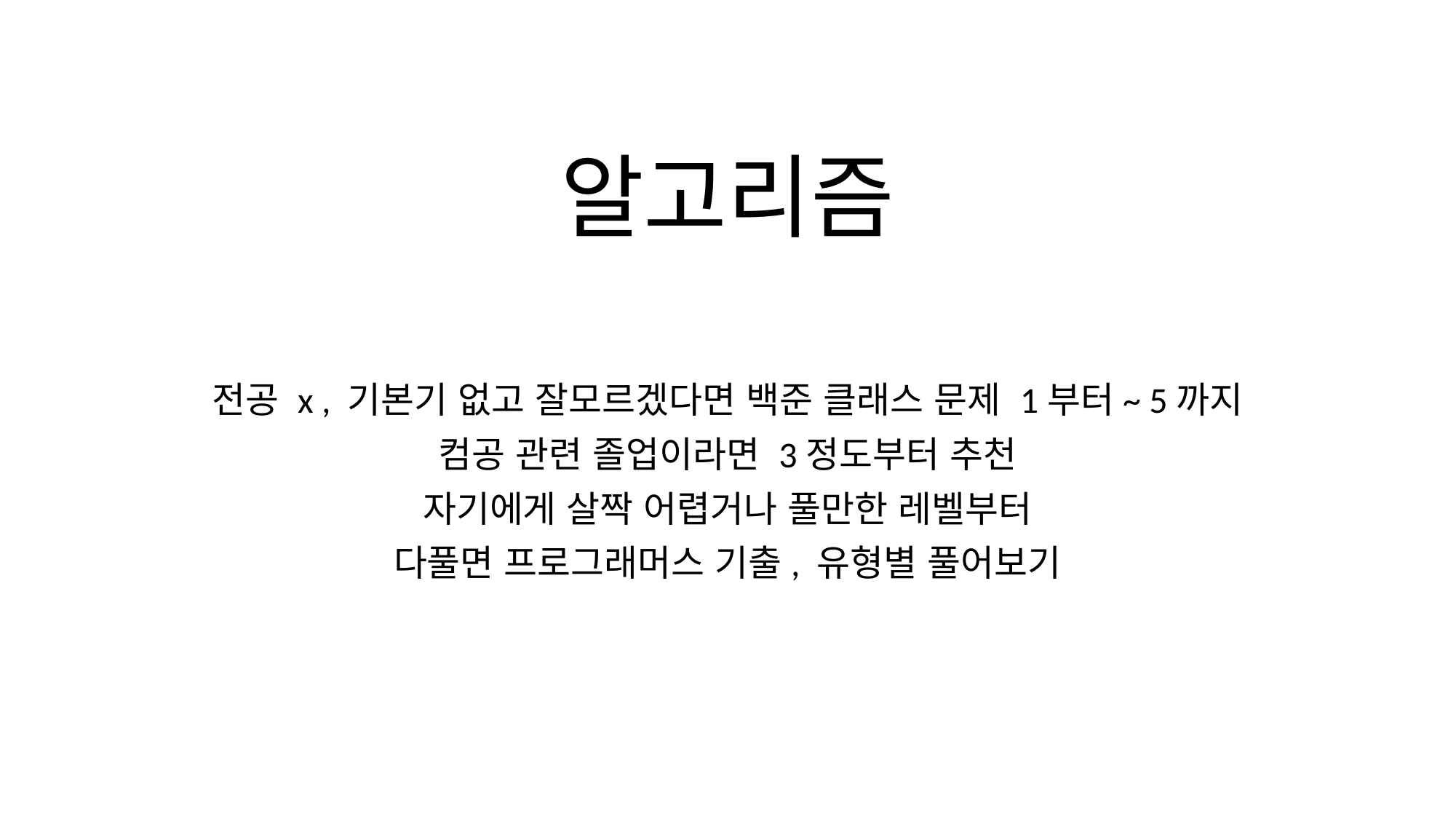

# 알고리즘

전공 x , 기본기 없고 잘모르겠다면 백준 클래스 문제 1부터~ 5까지
컴공 관련 졸업이라면 3정도부터 추천
자기에게 살짝 어렵거나 풀만한 레벨부터
다풀면 프로그래머스 기출, 유형별 풀어보기